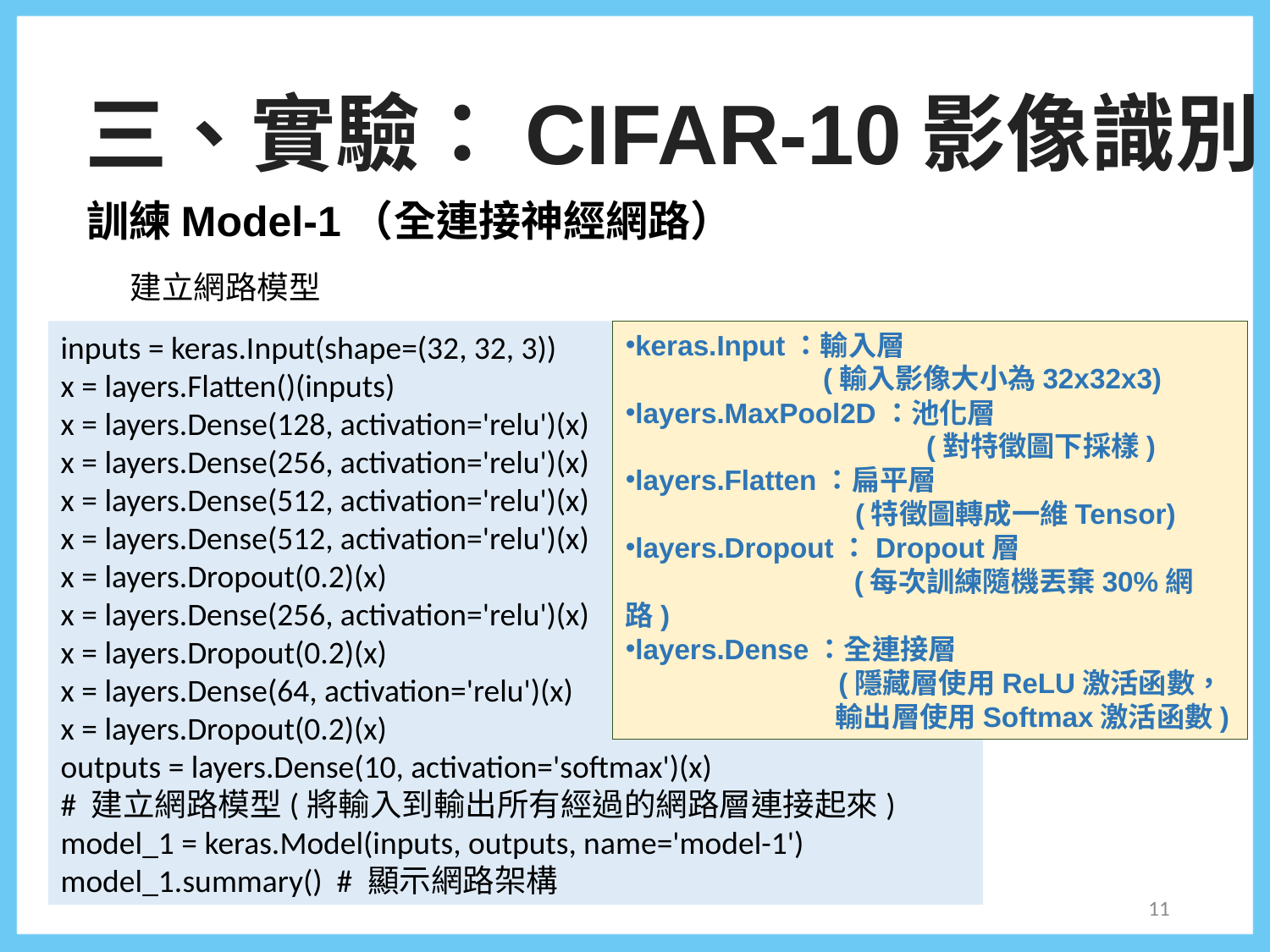

三、實驗：CIFAR-10影像識別
訓練Model-1（全連接神經網路）
建立網路模型
inputs = keras.Input(shape=(32, 32, 3))
x = layers.Flatten()(inputs)
x = layers.Dense(128, activation='relu')(x)
x = layers.Dense(256, activation='relu')(x)
x = layers.Dense(512, activation='relu')(x)
x = layers.Dense(512, activation='relu')(x)
x = layers.Dropout(0.2)(x)
x = layers.Dense(256, activation='relu')(x)
x = layers.Dropout(0.2)(x)
x = layers.Dense(64, activation='relu')(x)
x = layers.Dropout(0.2)(x)
outputs = layers.Dense(10, activation='softmax')(x)
# 建立網路模型(將輸入到輸出所有經過的網路層連接起來)
model_1 = keras.Model(inputs, outputs, name='model-1')
model_1.summary()  # 顯示網路架構
keras.Input：輸入層
	         (輸入影像大小為32x32x3)
layers.MaxPool2D：池化層
      (對特徵圖下採樣)
layers.Flatten：扁平層
     (特徵圖轉成一維Tensor)
layers.Dropout：Dropout層
	             (每次訓練隨機丟棄30%網路)
layers.Dense：全連接層
	           (隱藏層使用ReLU激活函數，
	            輸出層使用Softmax激活函數)
11